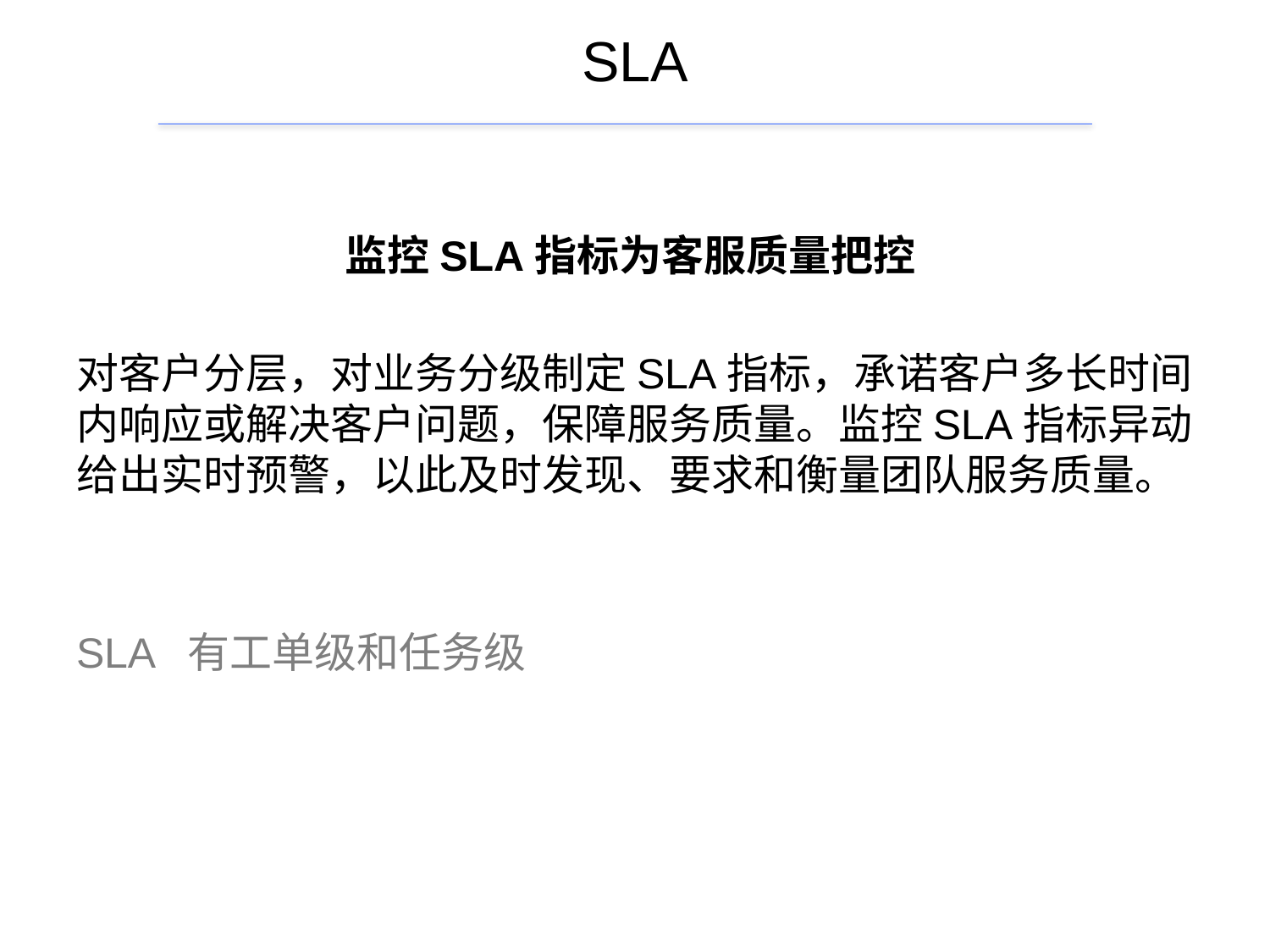

# SLA
监控SLA指标为客服质量把控

对客户分层，对业务分级制定SLA指标，承诺客户多长时间内响应或解决客户问题，保障服务质量。监控SLA指标异动给出实时预警，以此及时发现、要求和衡量团队服务质量。

SLA  有工单级和任务级